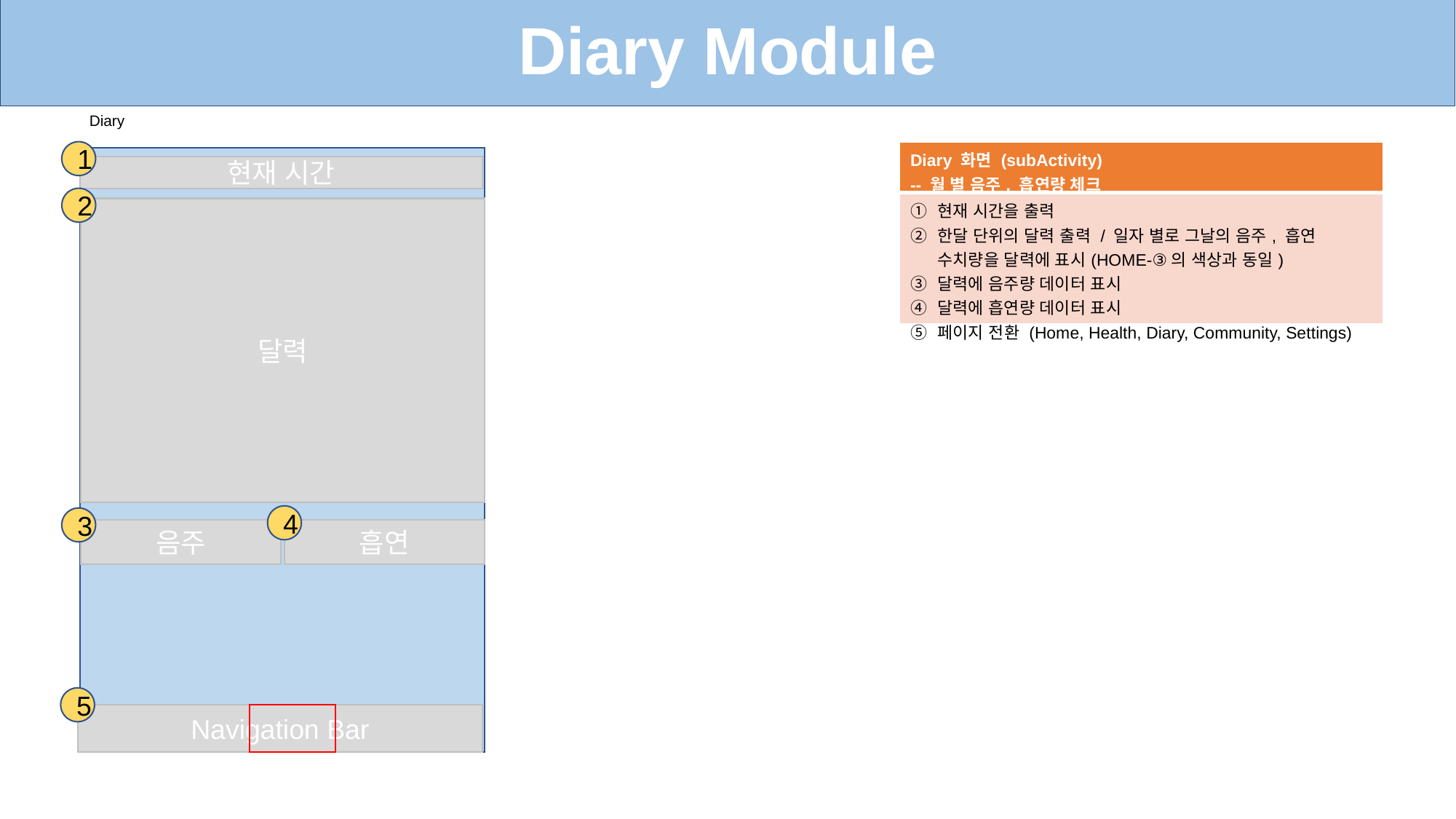

Diary Module
Diary
1
| Diary 화면 (subActivity) -- 월 별 음주, 흡연량 체크 |
| --- |
| 현재 시간을 출력 한달 단위의 달력 출력 / 일자 별로 그날의 음주, 흡연 수치량을 달력에 표시(HOME-③의 색상과 동일) 달력에 음주량 데이터 표시 달력에 흡연량 데이터 표시 페이지 전환 (Home, Health, Diary, Community, Settings) |

현재 시간
2
달력
4
3
음주
흡연
5
Navigation Bar